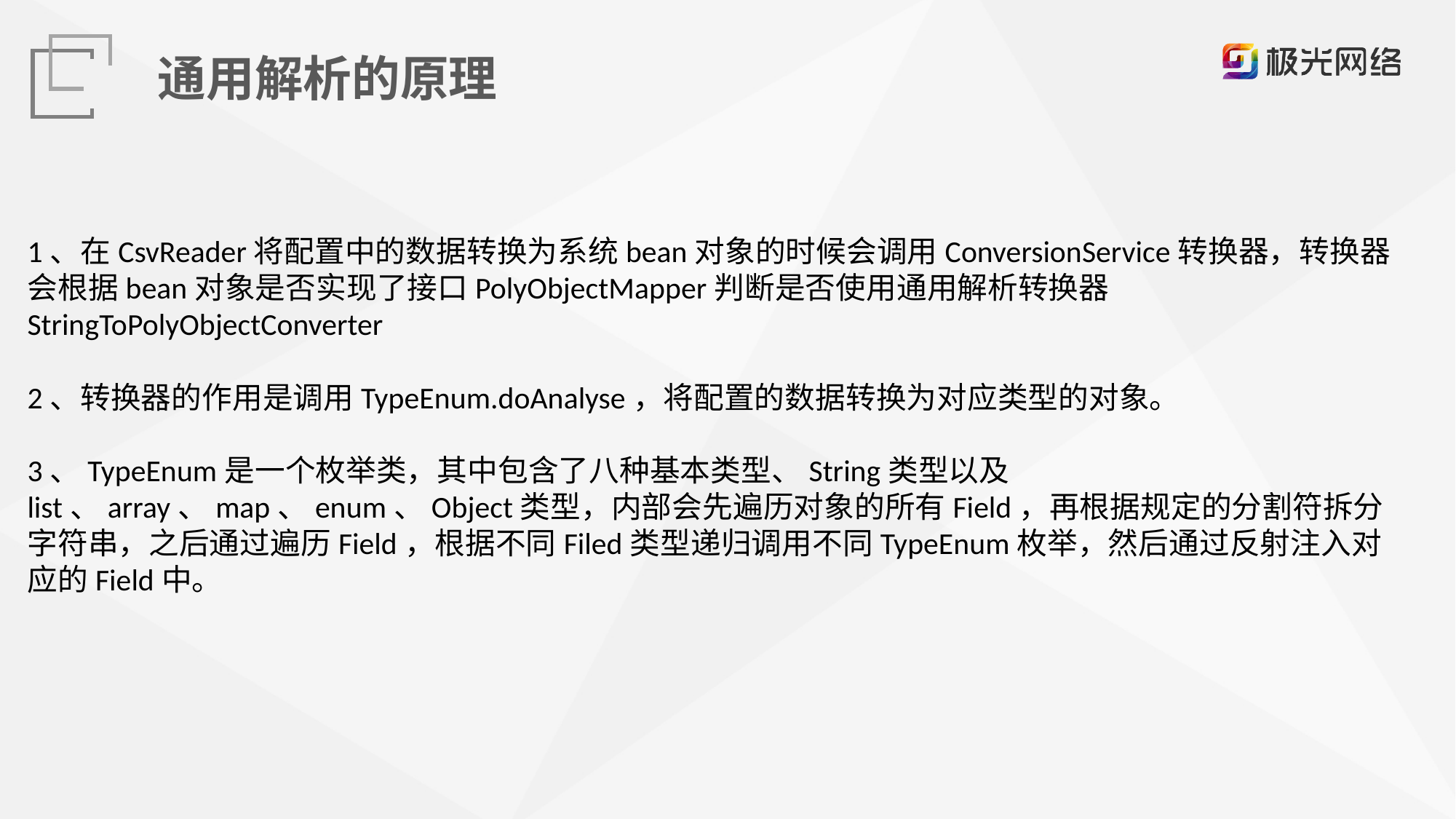

通用解析的原理

1、在CsvReader将配置中的数据转换为系统bean对象的时候会调用ConversionService转换器，转换器会根据bean对象是否实现了接口PolyObjectMapper判断是否使用通用解析转换器StringToPolyObjectConverter

2、转换器的作用是调用TypeEnum.doAnalyse，将配置的数据转换为对应类型的对象。

3、TypeEnum是一个枚举类，其中包含了八种基本类型、String类型以及list、array、map、enum、Object类型，内部会先遍历对象的所有Field，再根据规定的分割符拆分字符串，之后通过遍历Field，根据不同Filed类型递归调用不同TypeEnum枚举，然后通过反射注入对应的Field中。